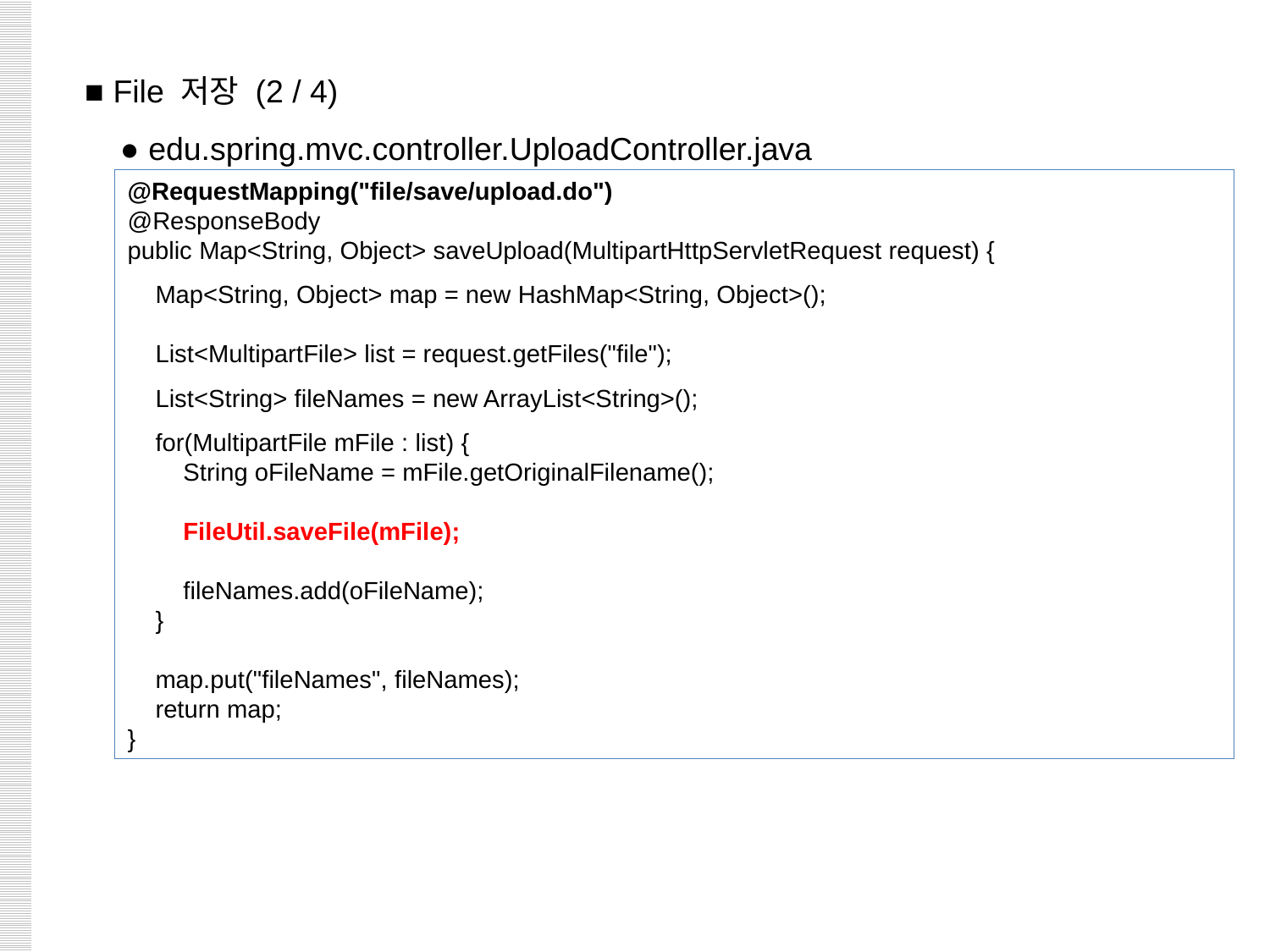

■ File 저장 (2 / 4)
    ● edu.spring.mvc.controller.UploadController.java
@RequestMapping("file/save/upload.do")
@ResponseBody
public Map<String, Object> saveUpload(MultipartHttpServletRequest request) {
    Map<String, Object> map = new HashMap<String, Object>();

    List<MultipartFile> list = request.getFiles("file");
    List<String> fileNames = new ArrayList<String>();
    for(MultipartFile mFile : list) {
        String oFileName = mFile.getOriginalFilename();

        FileUtil.saveFile(mFile);

        fileNames.add(oFileName);
    }

    map.put("fileNames", fileNames);
    return map;
}